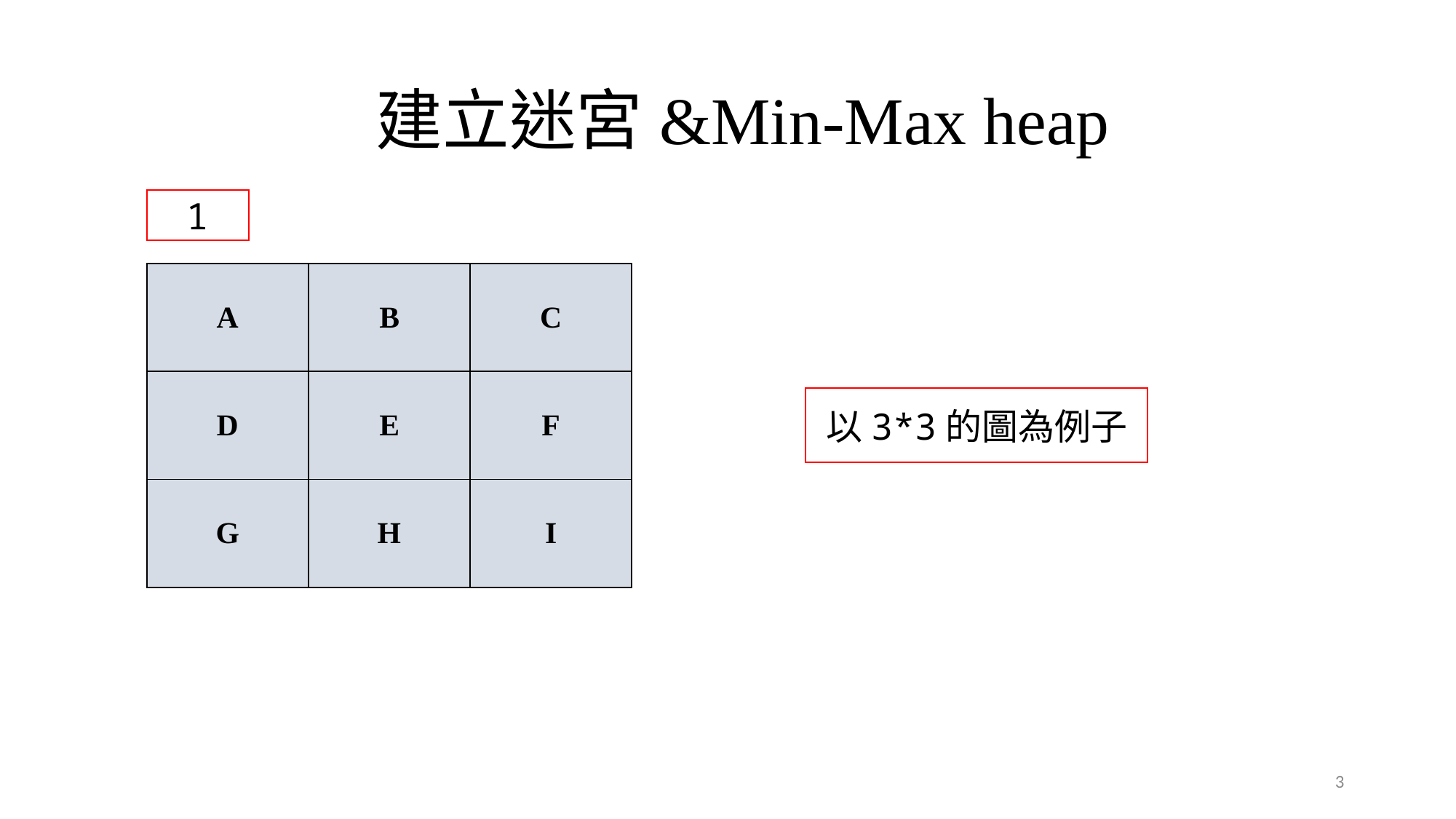

# 建立迷宮&Min-Max heap
1
| A | B | C |
| --- | --- | --- |
| D | E | F |
| G | H | I |
以3*3的圖為例子
3